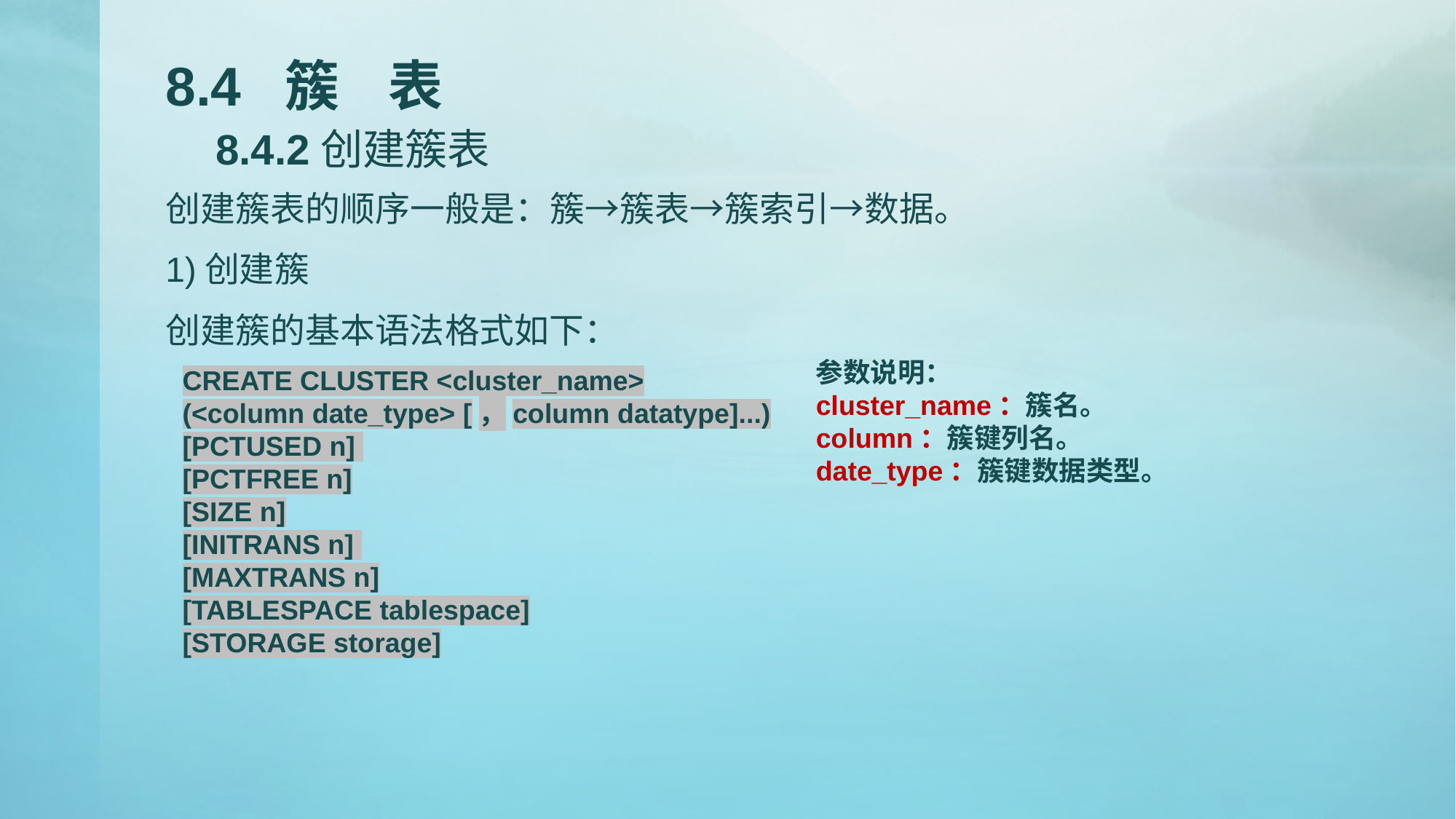

# 8.4  簇    表 8.4.2创建簇表
创建簇表的顺序一般是：簇→簇表→簇索引→数据。
1)创建簇
创建簇的基本语法格式如下：
参数说明：
cluster_name：簇名。
column：簇键列名。
date_type：簇键数据类型。
CREATE CLUSTER <cluster_name>
(<column date_type> [，column datatype]...)
[PCTUSED n]
[PCTFREE n]
[SIZE n]
[INITRANS n]
[MAXTRANS n]
[TABLESPACE tablespace]
[STORAGE storage]